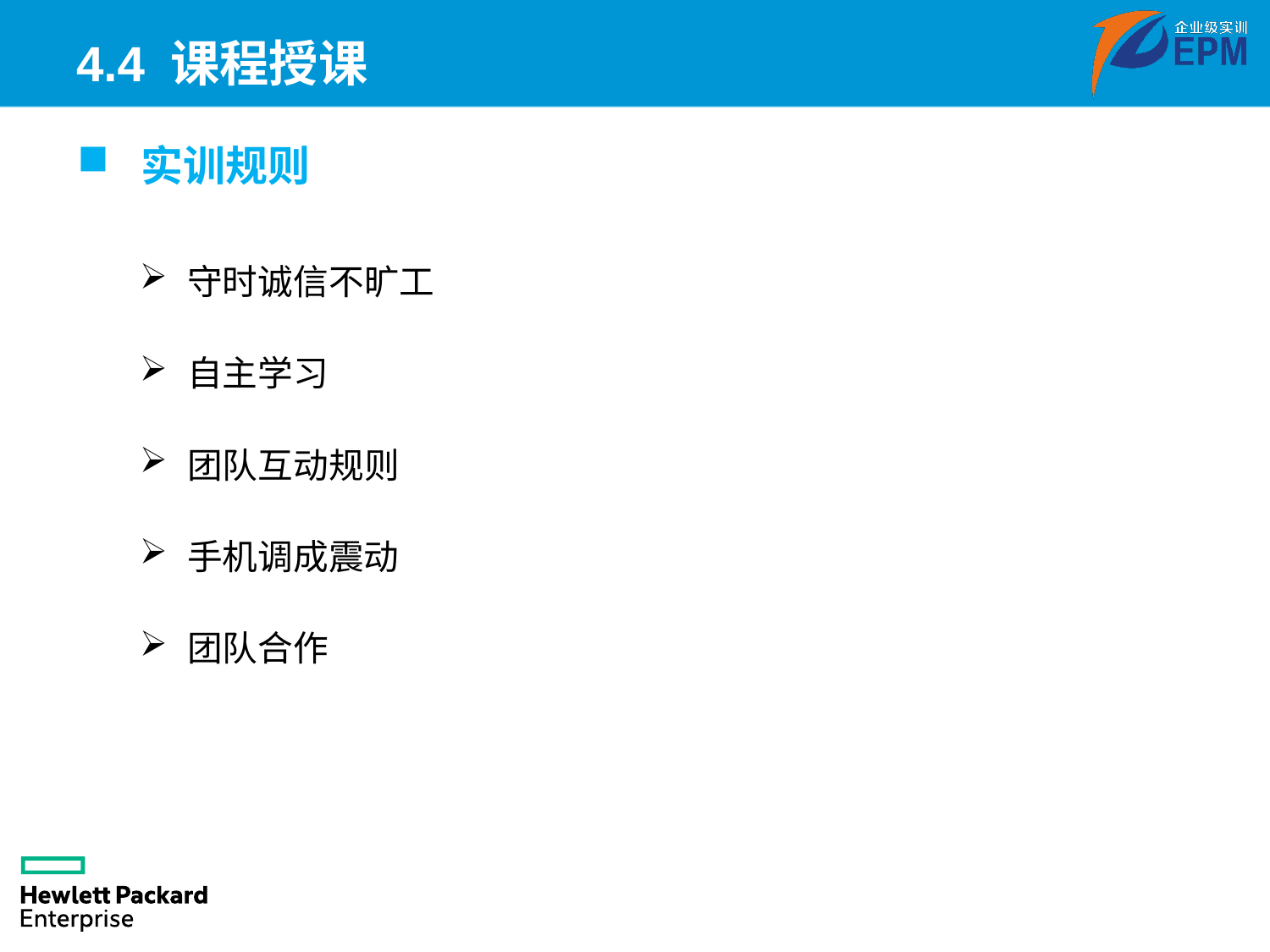

# 4.4 课程授课
实训规则
守时诚信不旷工
自主学习
团队互动规则
手机调成震动
团队合作